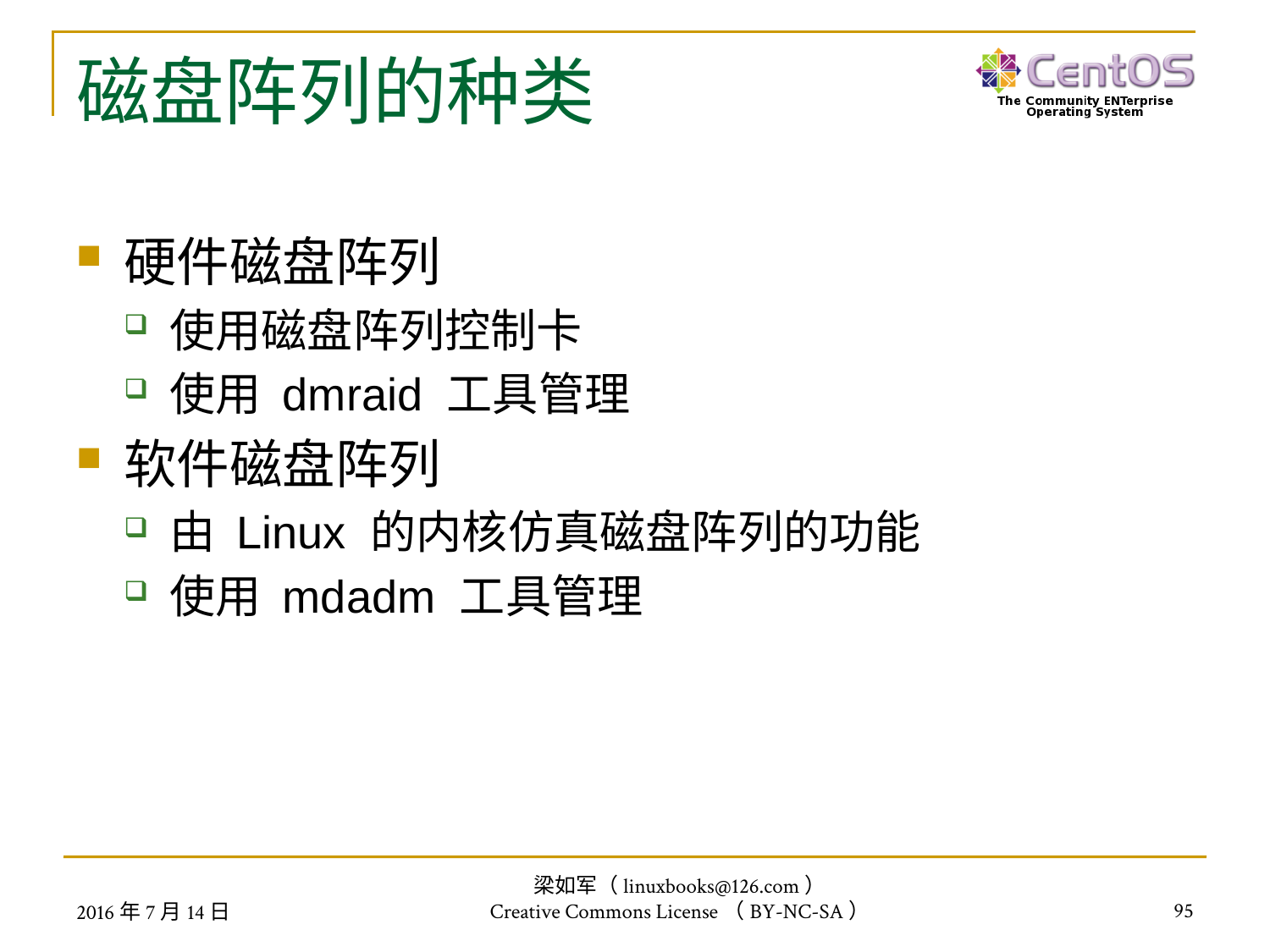

# 磁盘阵列的种类
硬件磁盘阵列
使用磁盘阵列控制卡
使用 dmraid 工具管理
软件磁盘阵列
由 Linux 的内核仿真磁盘阵列的功能
使用 mdadm 工具管理
梁如军（linuxbooks@126.com）
Creative Commons License（BY-NC-SA）
2016年7月14日
95